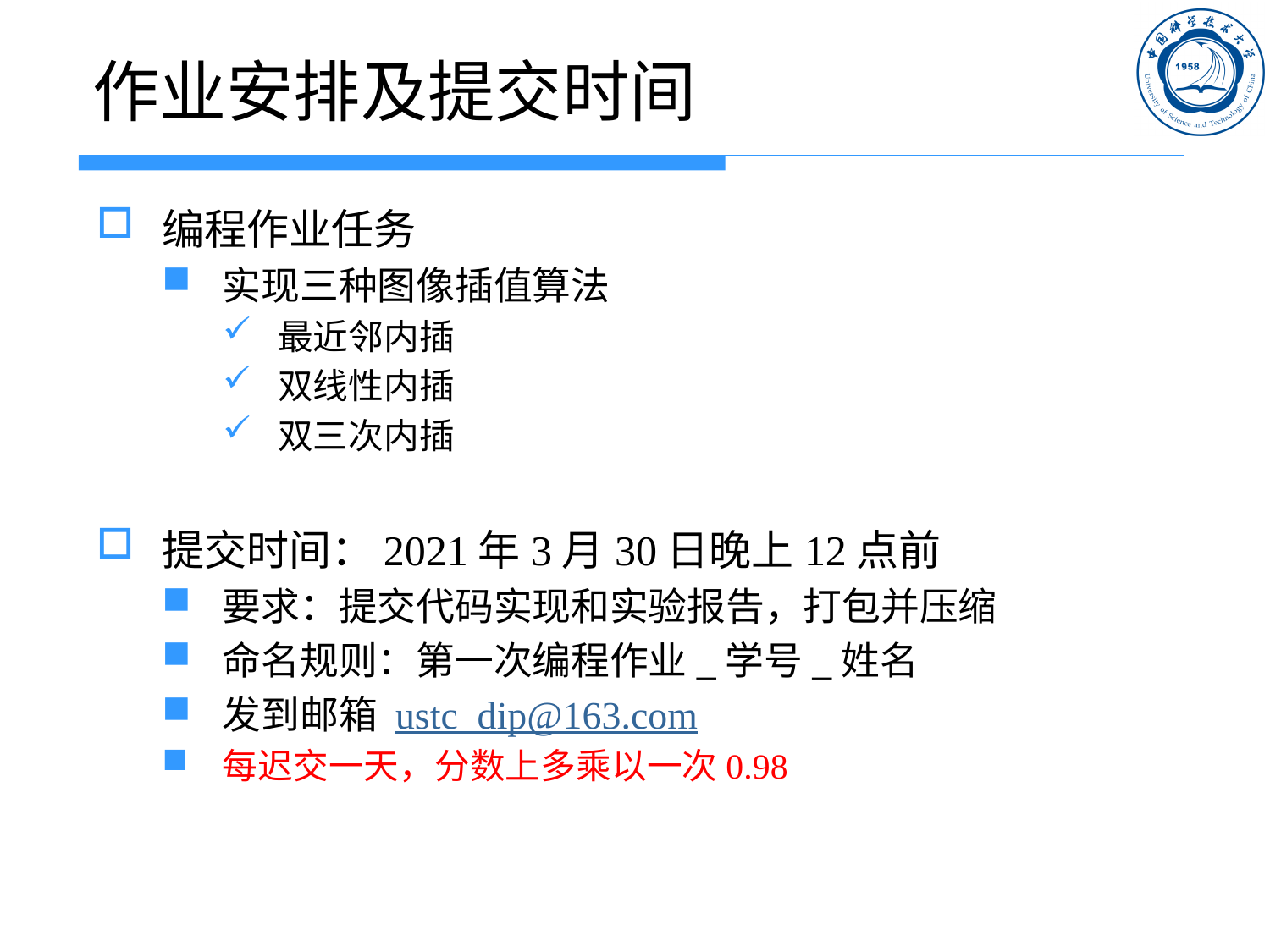

# 作业安排及提交时间
编程作业任务
实现三种图像插值算法
最近邻内插
双线性内插
双三次内插

提交时间：2021年3月30日晚上12点前
要求：提交代码实现和实验报告，打包并压缩
命名规则：第一次编程作业_学号_姓名
发到邮箱 ustc_dip@163.com
每迟交一天，分数上多乘以一次0.98